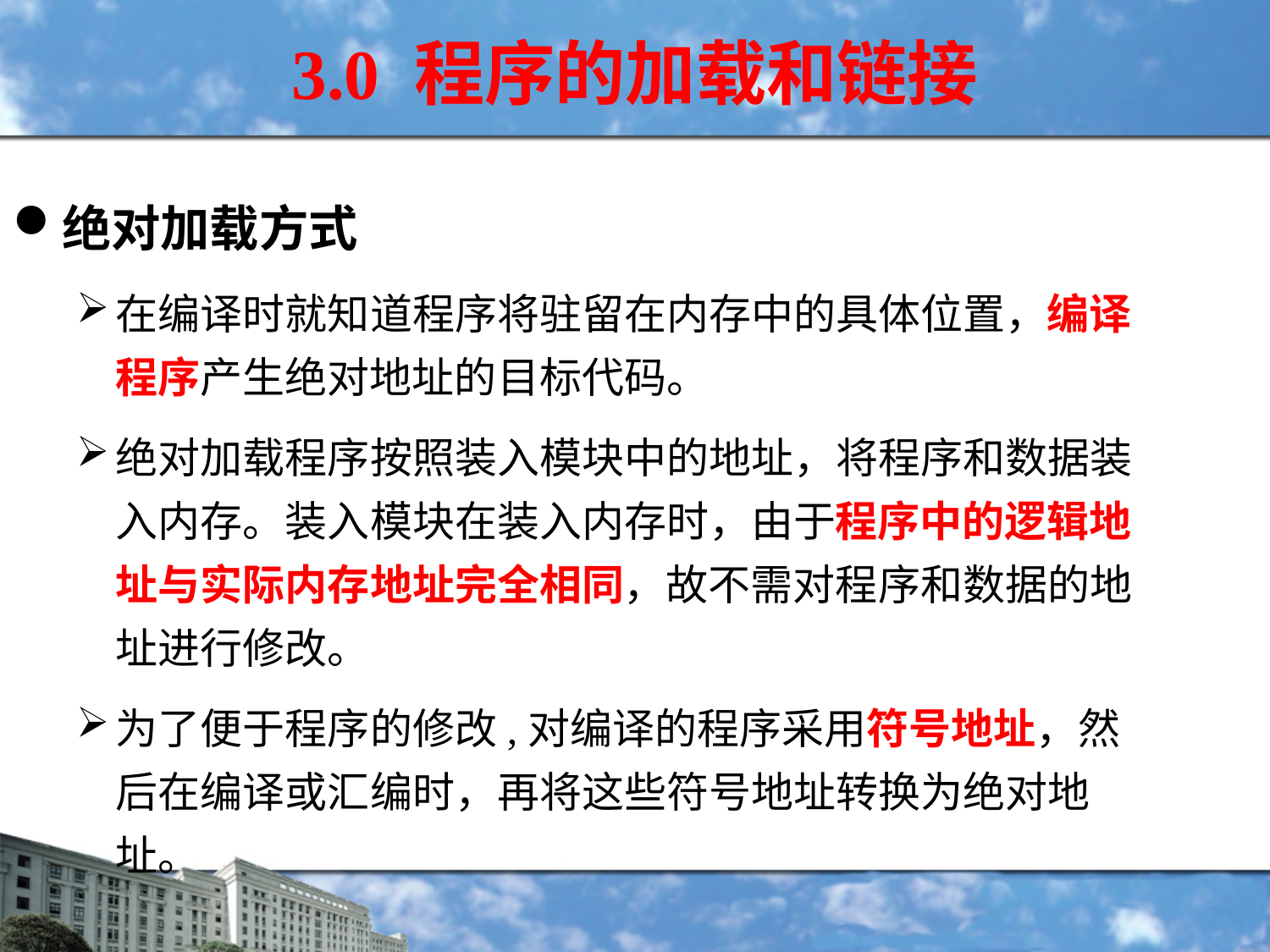

3.0 程序的加载和链接
绝对加载方式
在编译时就知道程序将驻留在内存中的具体位置，编译程序产生绝对地址的目标代码。
绝对加载程序按照装入模块中的地址，将程序和数据装入内存。装入模块在装入内存时，由于程序中的逻辑地址与实际内存地址完全相同，故不需对程序和数据的地址进行修改。
为了便于程序的修改,对编译的程序采用符号地址，然后在编译或汇编时，再将这些符号地址转换为绝对地址。